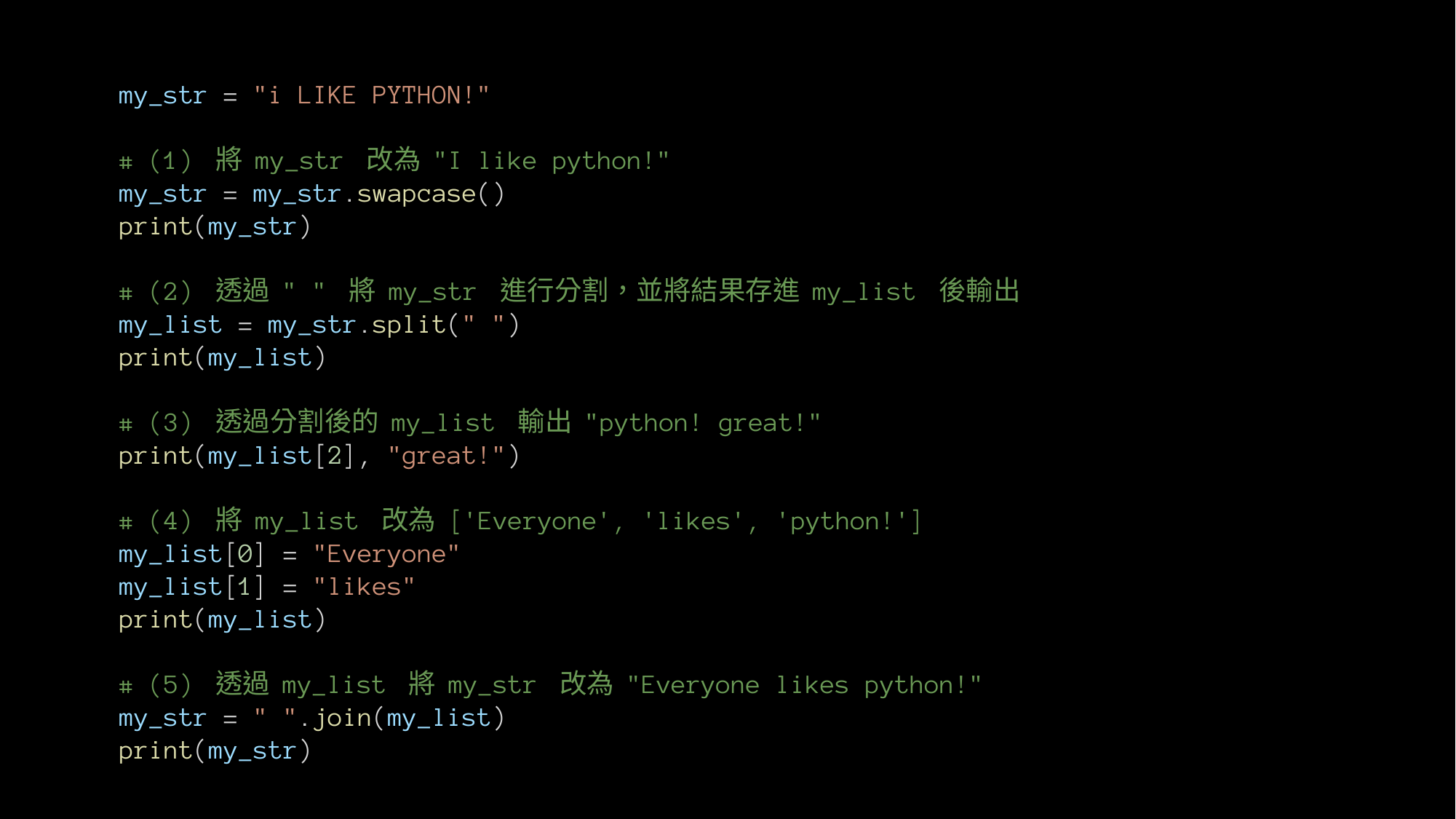

my_str = "i LIKE PYTHON!"
# (1) 將 my_str 改為 "I like python!"
my_str = my_str.swapcase()
print(my_str)
# (2) 透過 " " 將 my_str 進行分割，並將結果存進 my_list 後輸出
my_list = my_str.split(" ")
print(my_list)
# (3) 透過分割後的 my_list 輸出 "python! great!"
print(my_list[2], "great!")
# (4) 將 my_list 改為 ['Everyone', 'likes', 'python!']
my_list[0] = "Everyone"
my_list[1] = "likes"
print(my_list)
# (5) 透過 my_list 將 my_str 改為 "Everyone likes python!"
my_str = " ".join(my_list)
print(my_str)